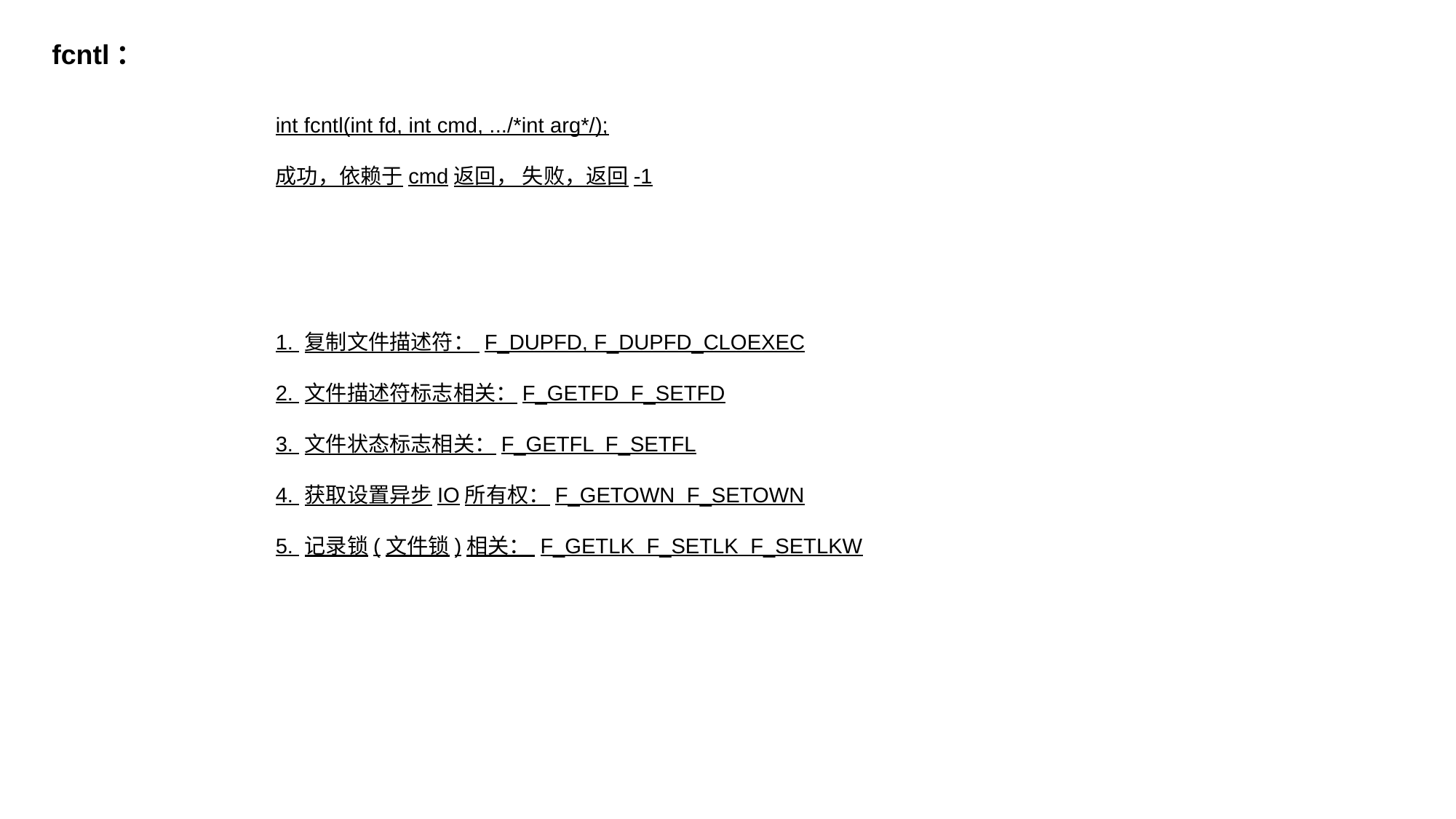

fcntl：
int fcntl(int fd, int cmd, .../*int arg*/);

成功，依赖于cmd返回， 失败，返回-1
1. 复制文件描述符： F_DUPFD, F_DUPFD_CLOEXEC

2. 文件描述符标志相关：F_GETFD  F_SETFD

3. 文件状态标志相关：F_GETFL  F_SETFL

4. 获取设置异步IO所有权：F_GETOWN  F_SETOWN

5. 记录锁(文件锁)相关： F_GETLK  F_SETLK  F_SETLKW